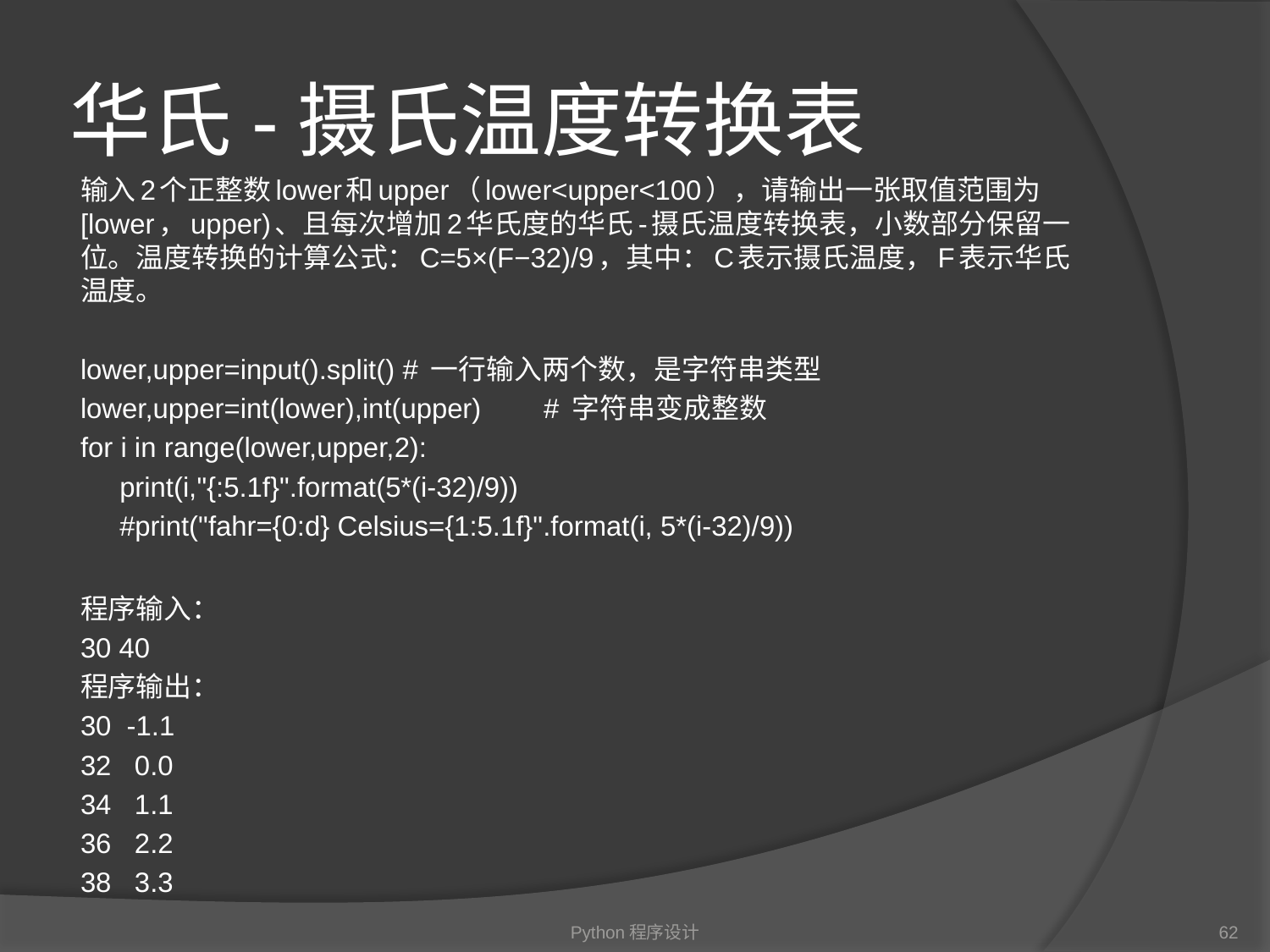

# 华氏-摄氏温度转换表
输入2个正整数lower和upper（lower<upper<100），请输出一张取值范围为[lower，upper)、且每次增加2华氏度的华氏-摄氏温度转换表，小数部分保留一位。温度转换的计算公式：C=5×(F−32)/9，其中：C表示摄氏温度，F表示华氏温度。

lower,upper=input().split() # 一行输入两个数，是字符串类型
lower,upper=int(lower),int(upper)        # 字符串变成整数
for i in range(lower,upper,2):
     print(i,"{:5.1f}".format(5*(i-32)/9))
     #print("fahr={0:d} Celsius={1:5.1f}".format(i, 5*(i-32)/9))

程序输入：
30 40
程序输出：
30  -1.1
32   0.0
34   1.1
36   2.2
38   3.3

Python程序设计
62